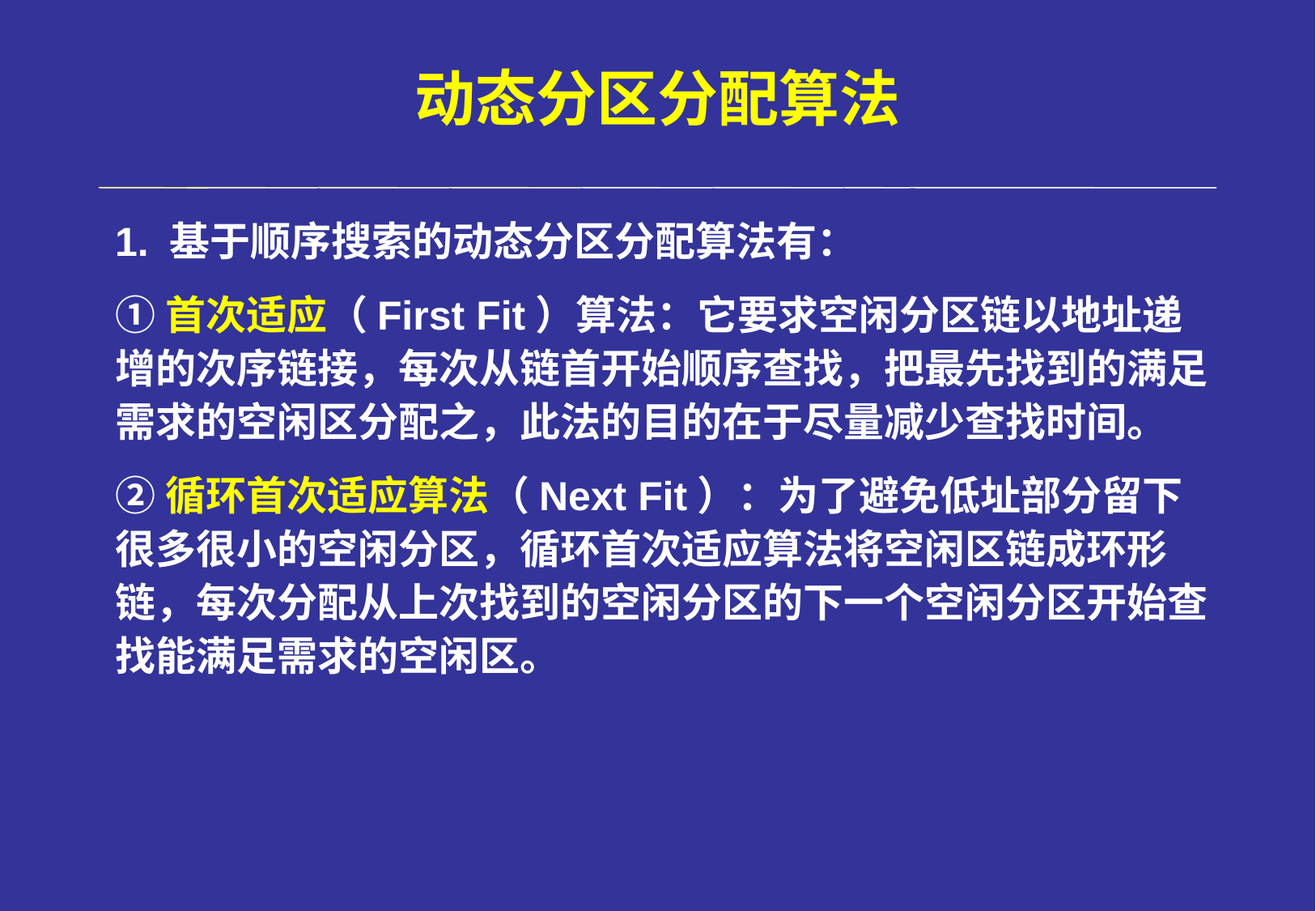

# 动态分区分配算法
1. 基于顺序搜索的动态分区分配算法有：
①首次适应（First Fit）算法：它要求空闲分区链以地址递增的次序链接，每次从链首开始顺序查找，把最先找到的满足需求的空闲区分配之，此法的目的在于尽量减少查找时间。
②循环首次适应算法（Next Fit）：为了避免低址部分留下很多很小的空闲分区，循环首次适应算法将空闲区链成环形链，每次分配从上次找到的空闲分区的下一个空闲分区开始查找能满足需求的空闲区。